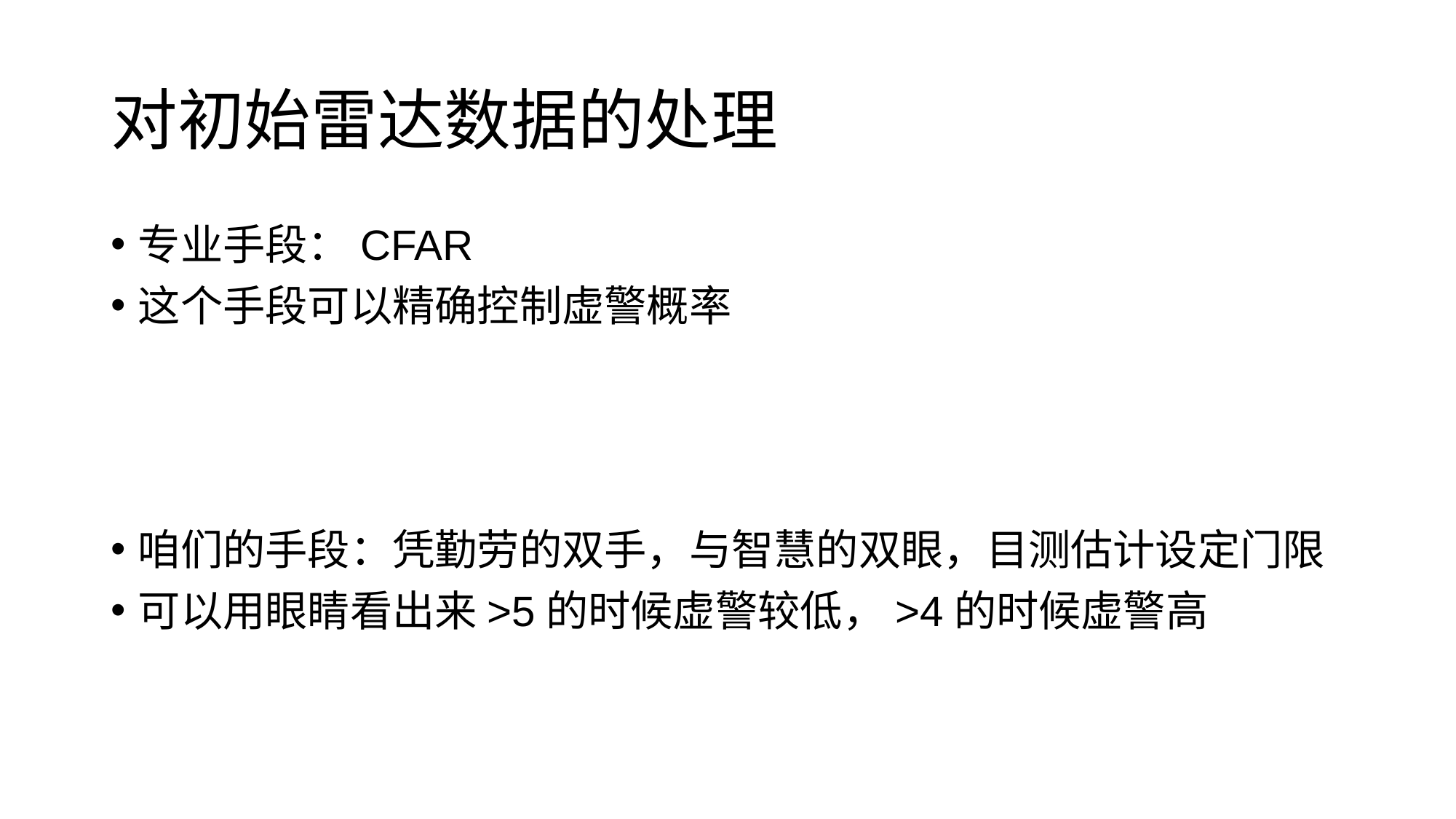

# 对初始雷达数据的处理
专业手段：CFAR
这个手段可以精确控制虚警概率

咱们的手段：凭勤劳的双手，与智慧的双眼，目测估计设定门限
可以用眼睛看出来>5的时候虚警较低，>4的时候虚警高